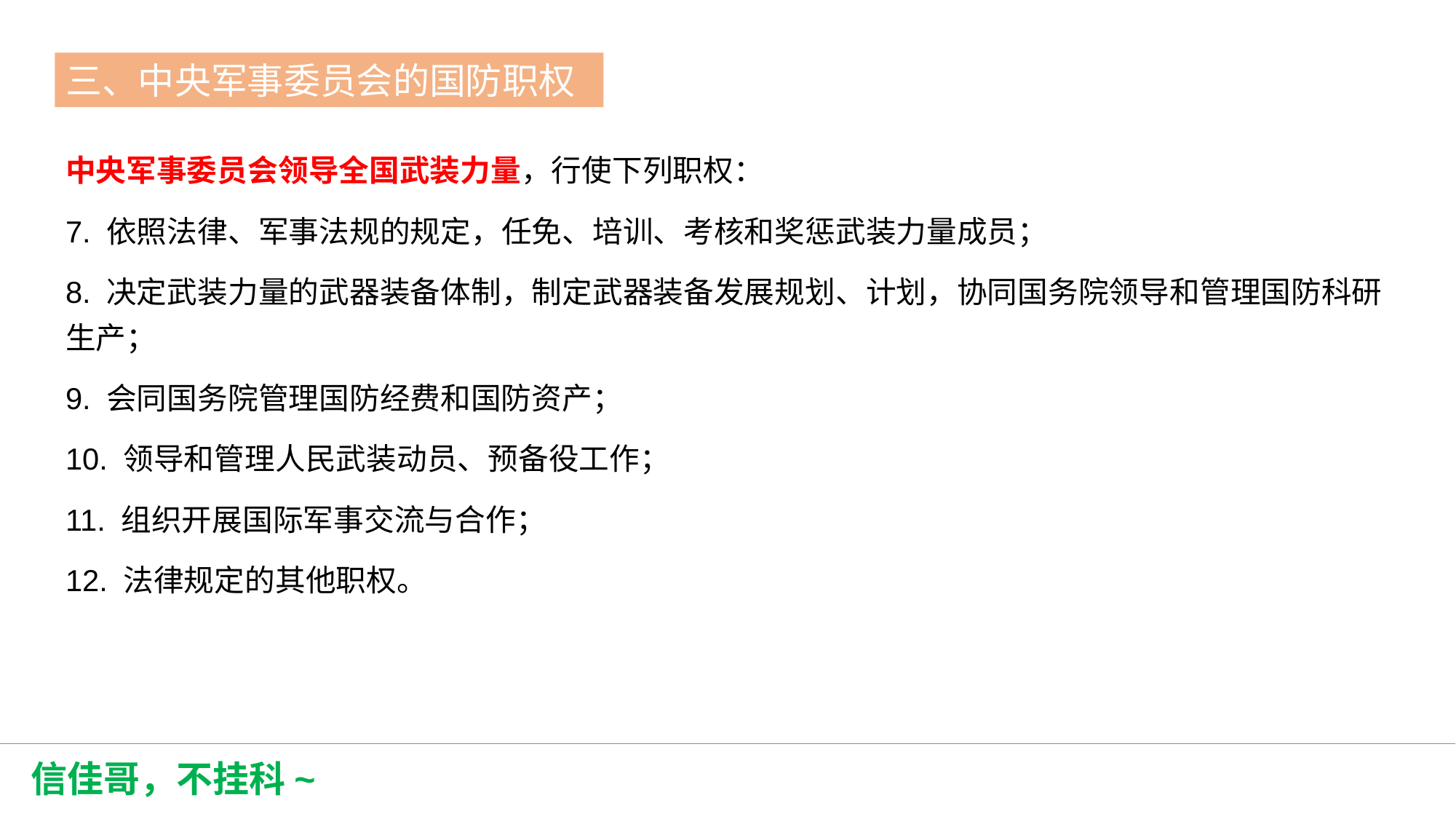

三、中央军事委员会的国防职权
第一节
中央军事委员会领导全国武装力量，行使下列职权：
7. 依照法律、军事法规的规定，任免、培训、考核和奖惩武装力量成员；
8. 决定武装力量的武器装备体制，制定武器装备发展规划、计划，协同国务院领导和管理国防科研生产；
9. 会同国务院管理国防经费和国防资产；
10. 领导和管理人民武装动员、预备役工作；
11. 组织开展国际军事交流与合作；
12. 法律规定的其他职权。